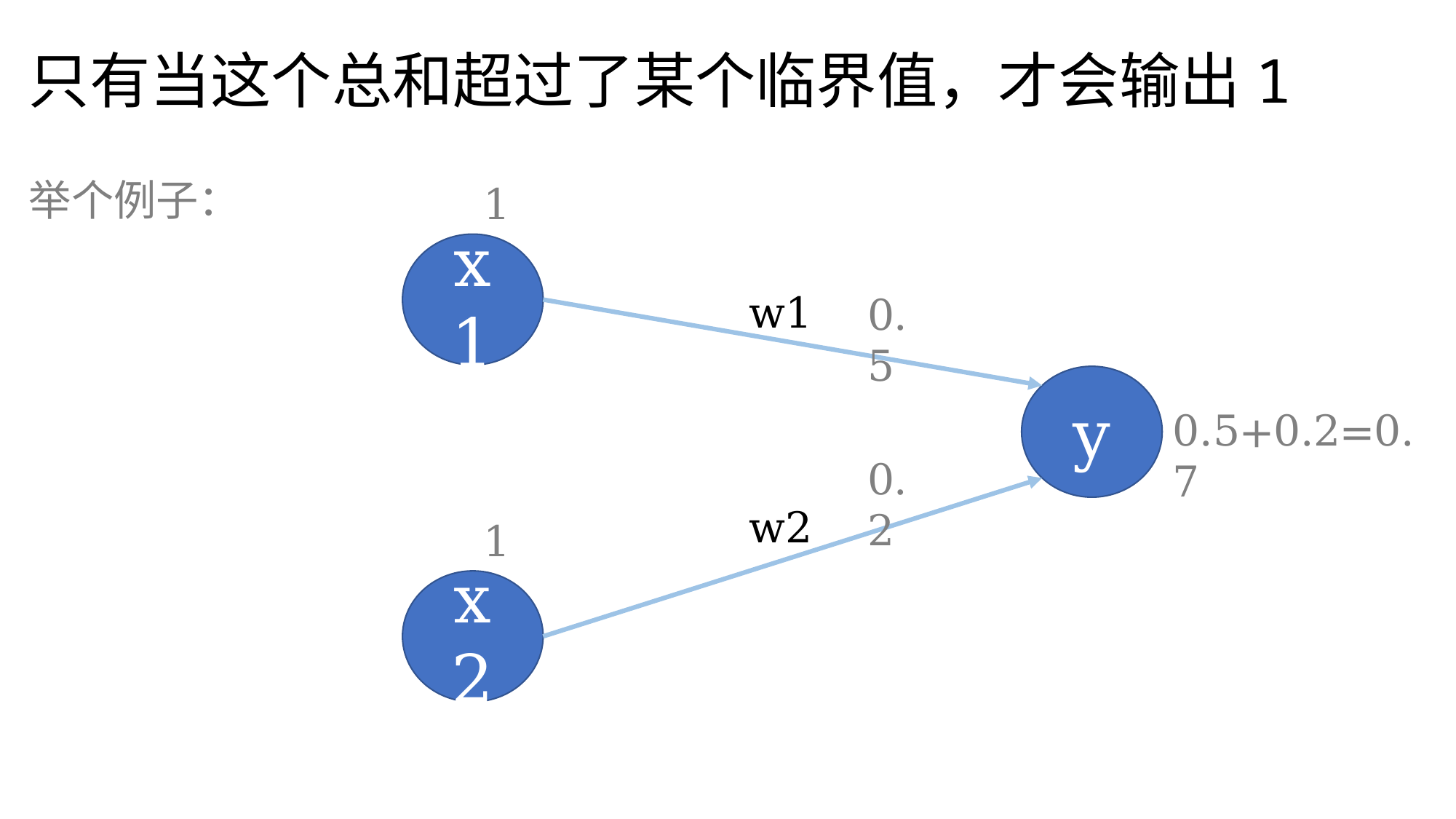

只有当这个总和超过了某个临界值，才会输出1
举个例子：
1
x1
w1
w2
0.5
y
0.5+0.2=0.7
0.2
1
x2